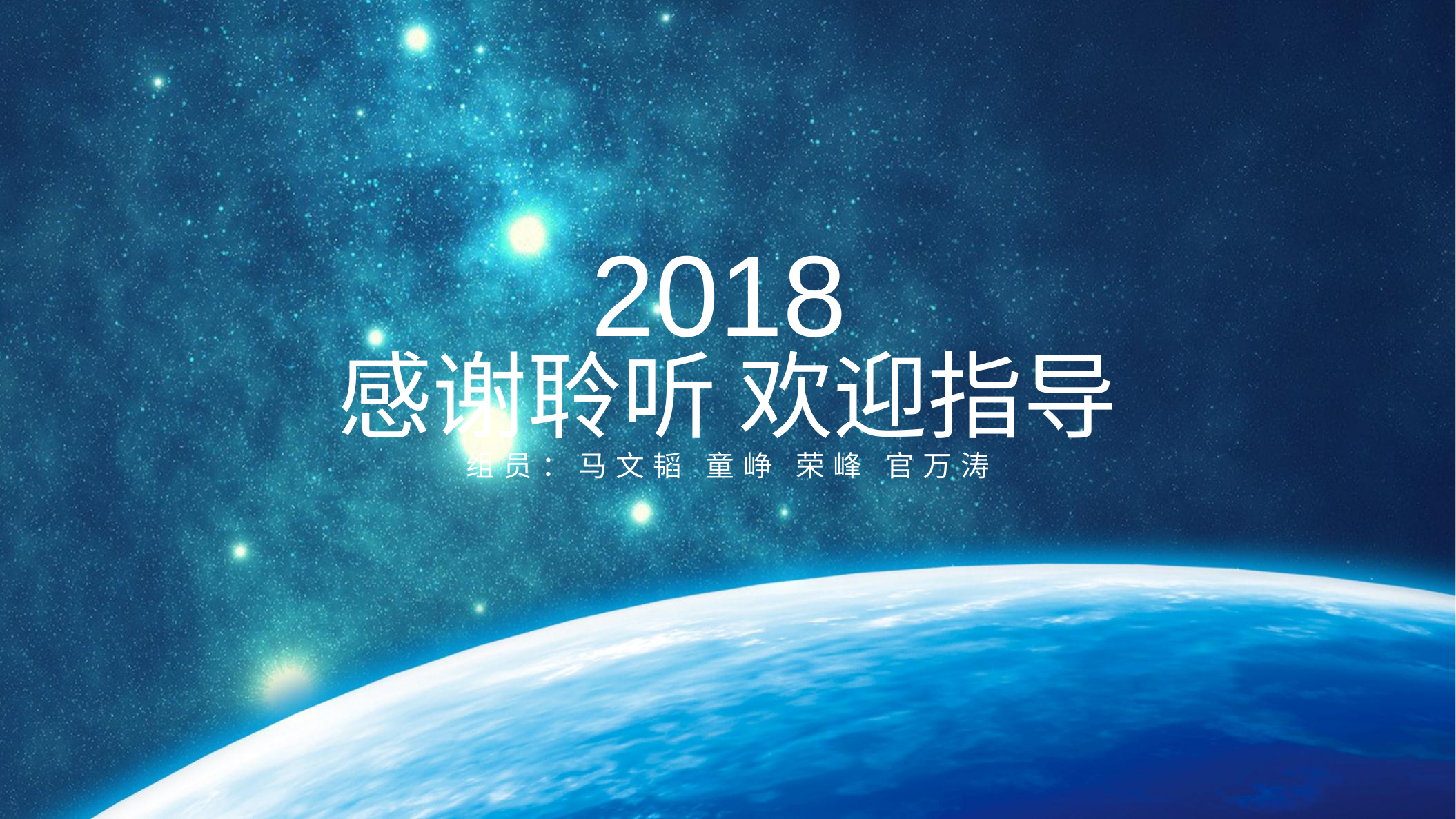

2018
感谢聆听 欢迎指导
组员：马文韬 童峥 荣峰 官万涛